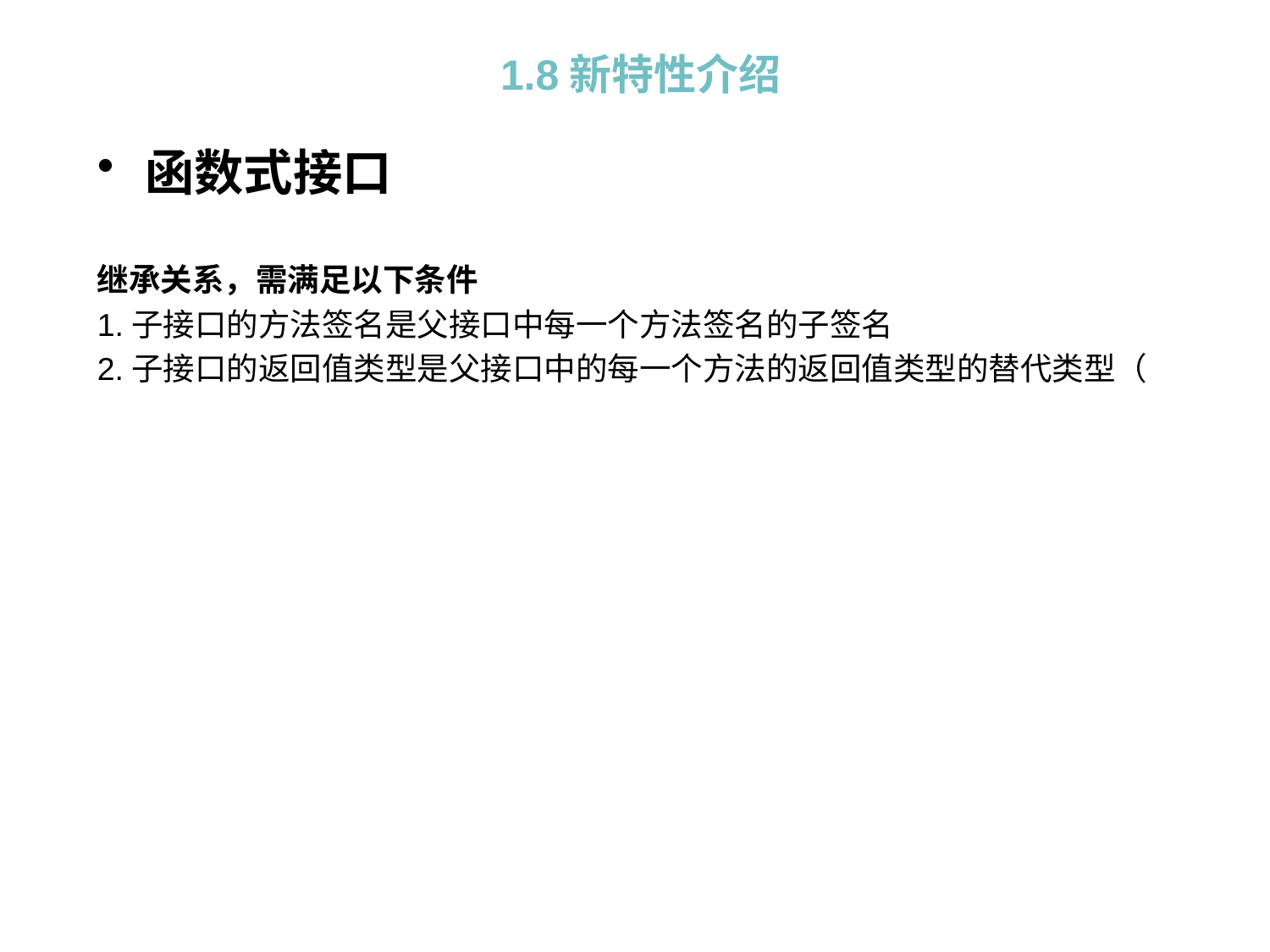

1.8新特性介绍

函数式接口

继承关系，需满足以下条件
1.子接口的方法签名是父接口中每一个方法签名的子签名
2.子接口的返回值类型是父接口中的每一个方法的返回值类型的替代类型（